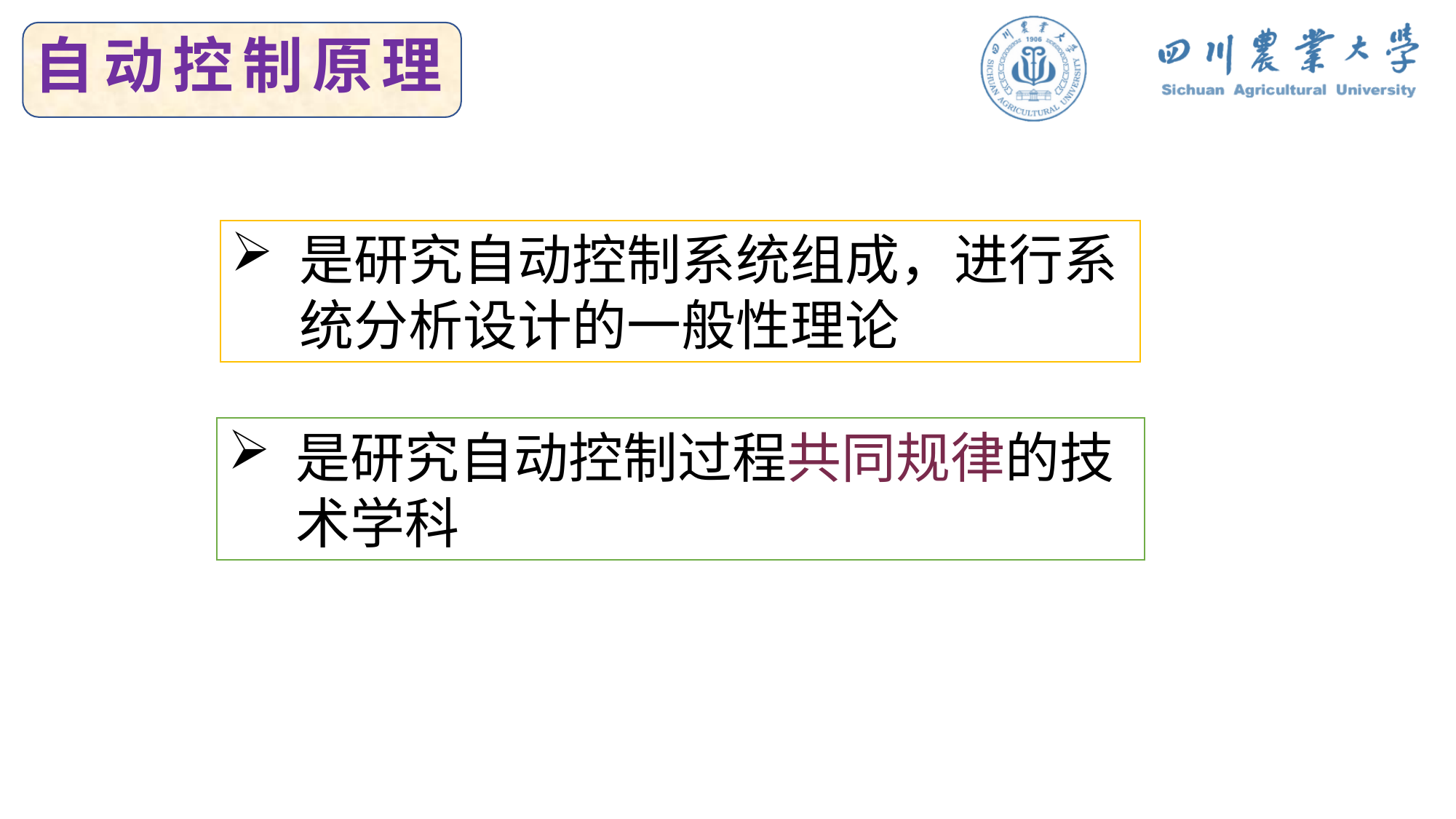

# 自动控制原理

是研究自动控制系统组成，进行系统分析设计的一般性理论
是研究自动控制过程共同规律的技术学科